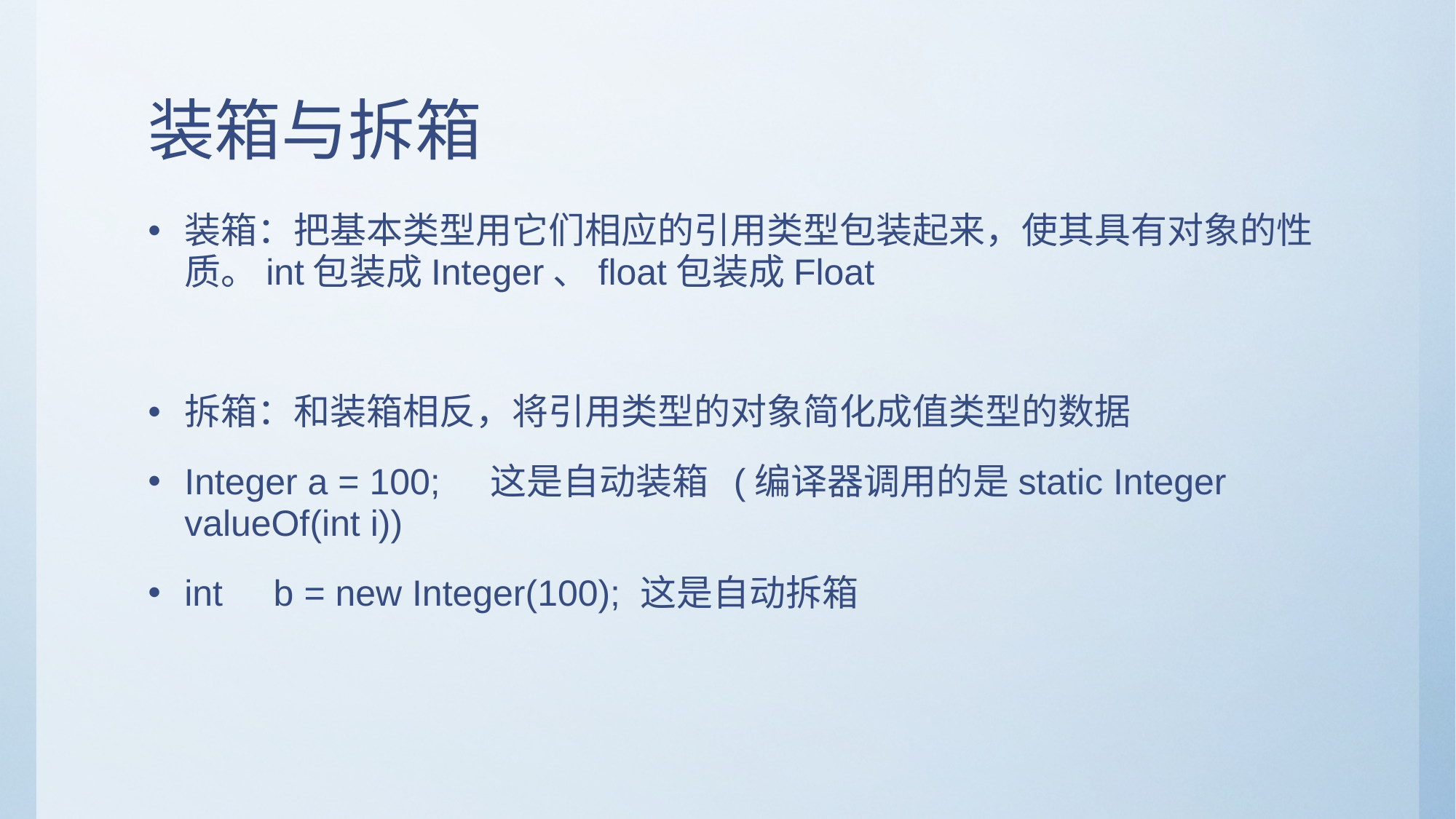

# 装箱与拆箱
装箱：把基本类型用它们相应的引用类型包装起来，使其具有对象的性质。int包装成Integer、float包装成Float

拆箱：和装箱相反，将引用类型的对象简化成值类型的数据
Integer a = 100;    这是自动装箱  (编译器调用的是static Integer valueOf(int i))
int     b = new Integer(100); 这是自动拆箱